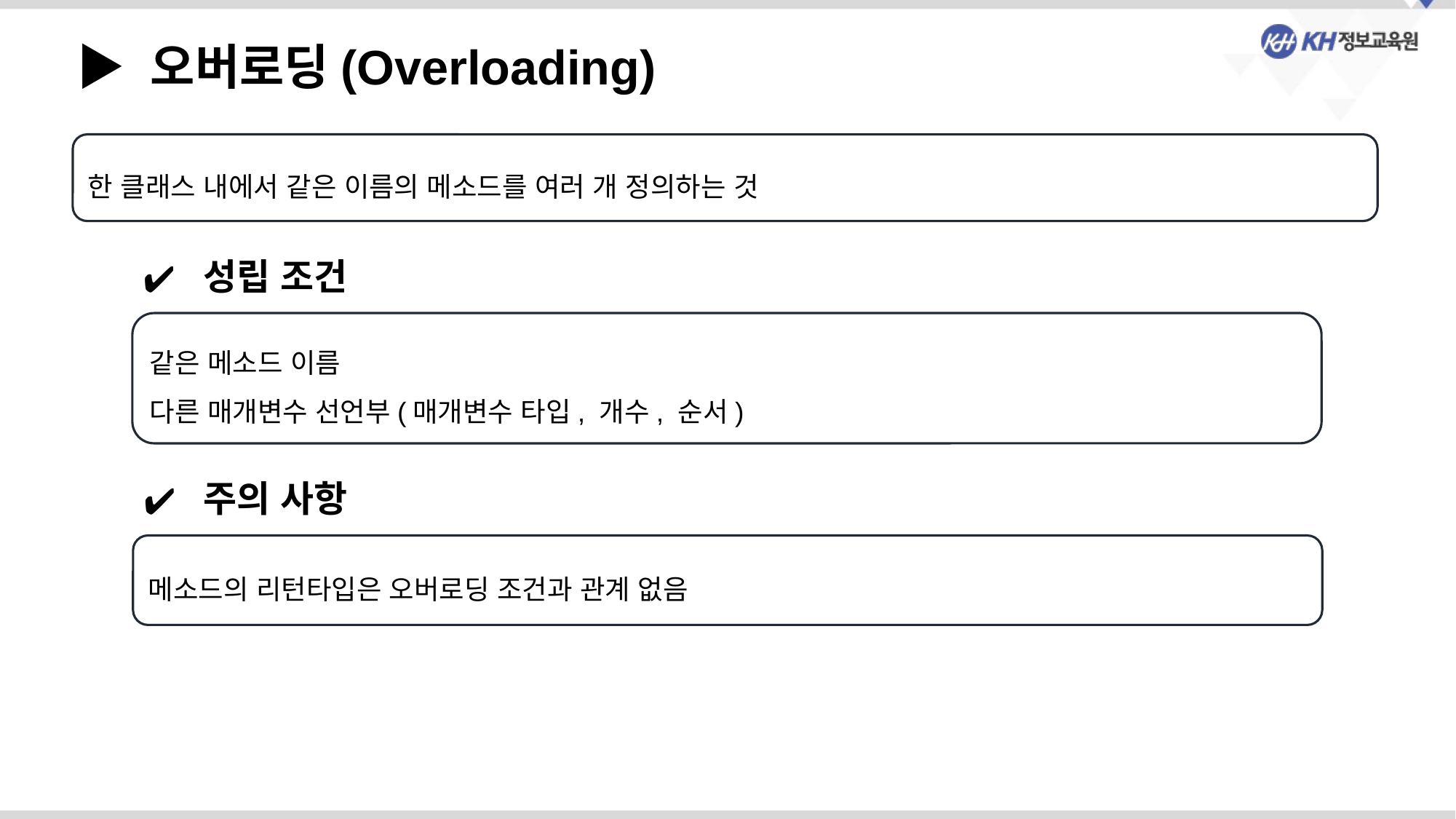

▶ 오버로딩(Overloading)
한 클래스 내에서 같은 이름의 메소드를 여러 개 정의하는 것
 성립 조건
같은 메소드 이름
다른 매개변수 선언부(매개변수 타입, 개수, 순서)
 주의 사항
메소드의 리턴타입은 오버로딩 조건과 관계 없음